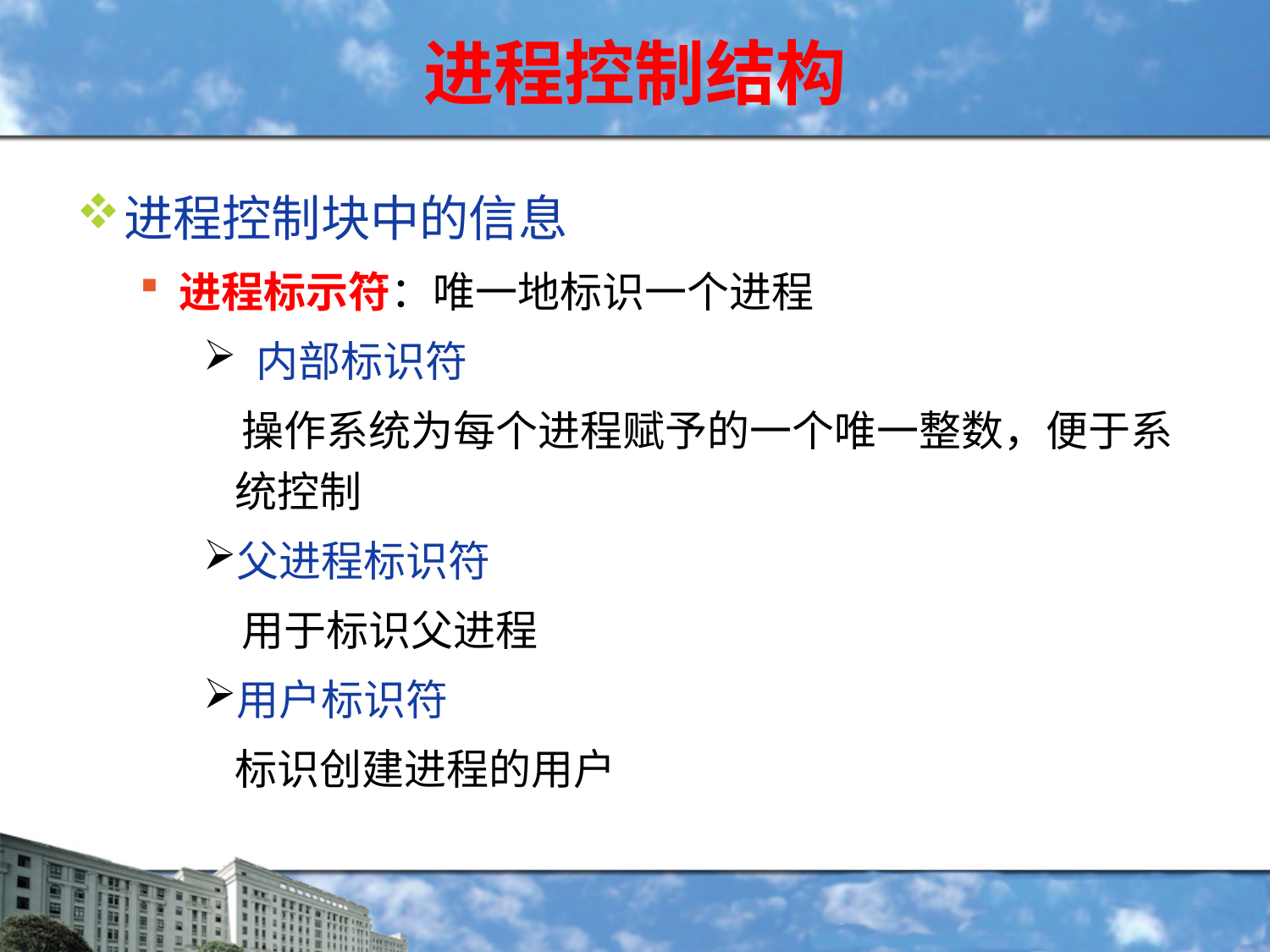

# 进程控制结构
进程控制块中的信息
进程标示符：唯一地标识一个进程
 内部标识符
   操作系统为每个进程赋予的一个唯一整数，便于系统控制
父进程标识符
   用于标识父进程
用户标识符
	标识创建进程的用户